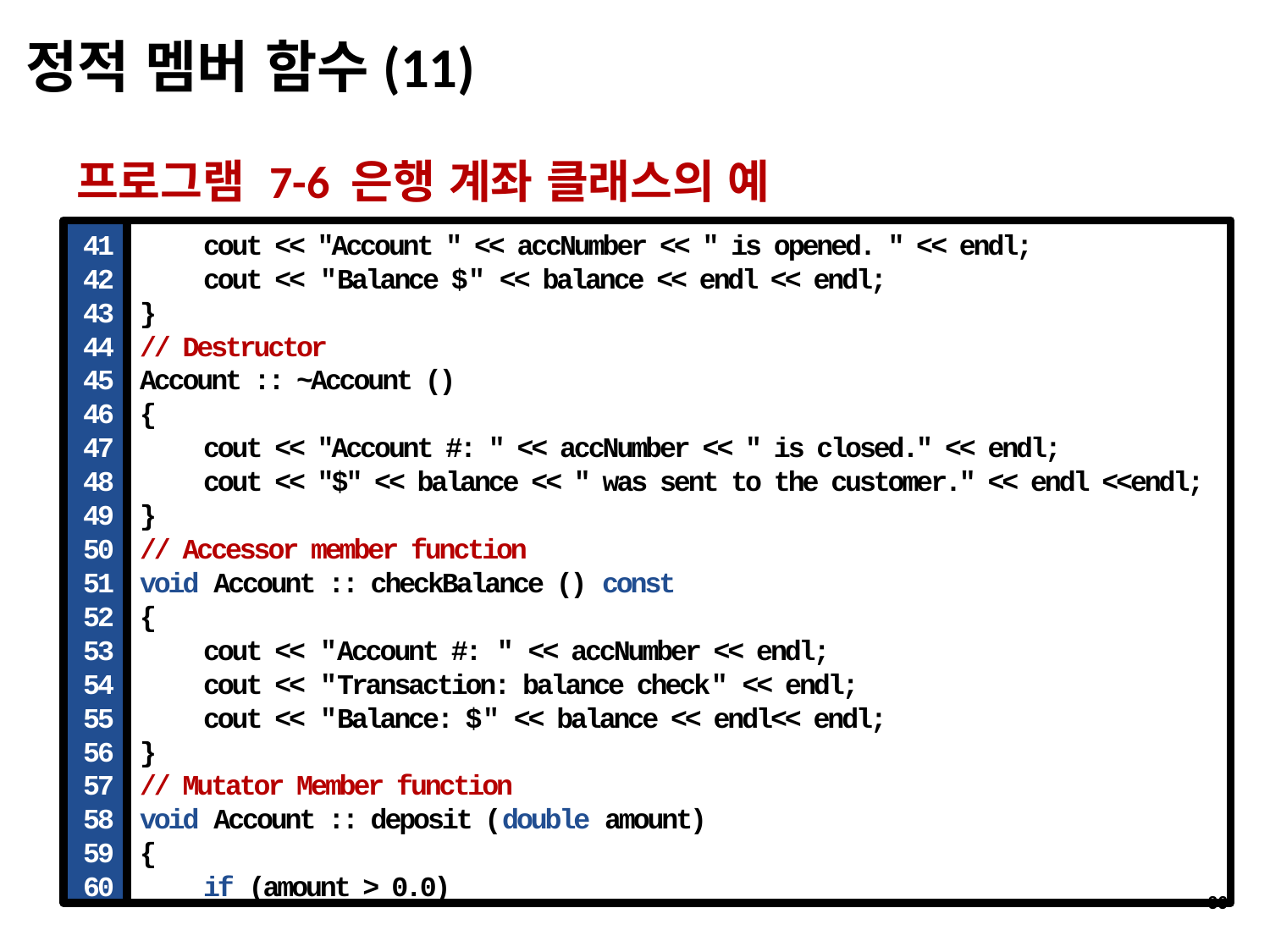

# 정적 멤버 함수(11)
프로그램 7-6 은행 계좌 클래스의 예
cout << "Account " << accNumber << " is opened. " << endl;
cout << "Balance $" << balance << endl << endl;
}
// Destructor
Account :: ~Account ()
{
cout << "Account #: " << accNumber << " is closed." << endl;
cout << "$" << balance << " was sent to the customer." << endl <<endl;
}
// Accessor member function
void Account :: checkBalance () const
{
cout << "Account #: " << accNumber << endl;
cout << "Transaction: balance check" << endl;
cout << "Balance: $" << balance << endl<< endl;
}
// Mutator Member function
void Account :: deposit (double amount)
{
if (amount > 0.0)
41
42
43
44
45
46
47
48
49
50
51
52
53
54
55
56
57
58
59
60